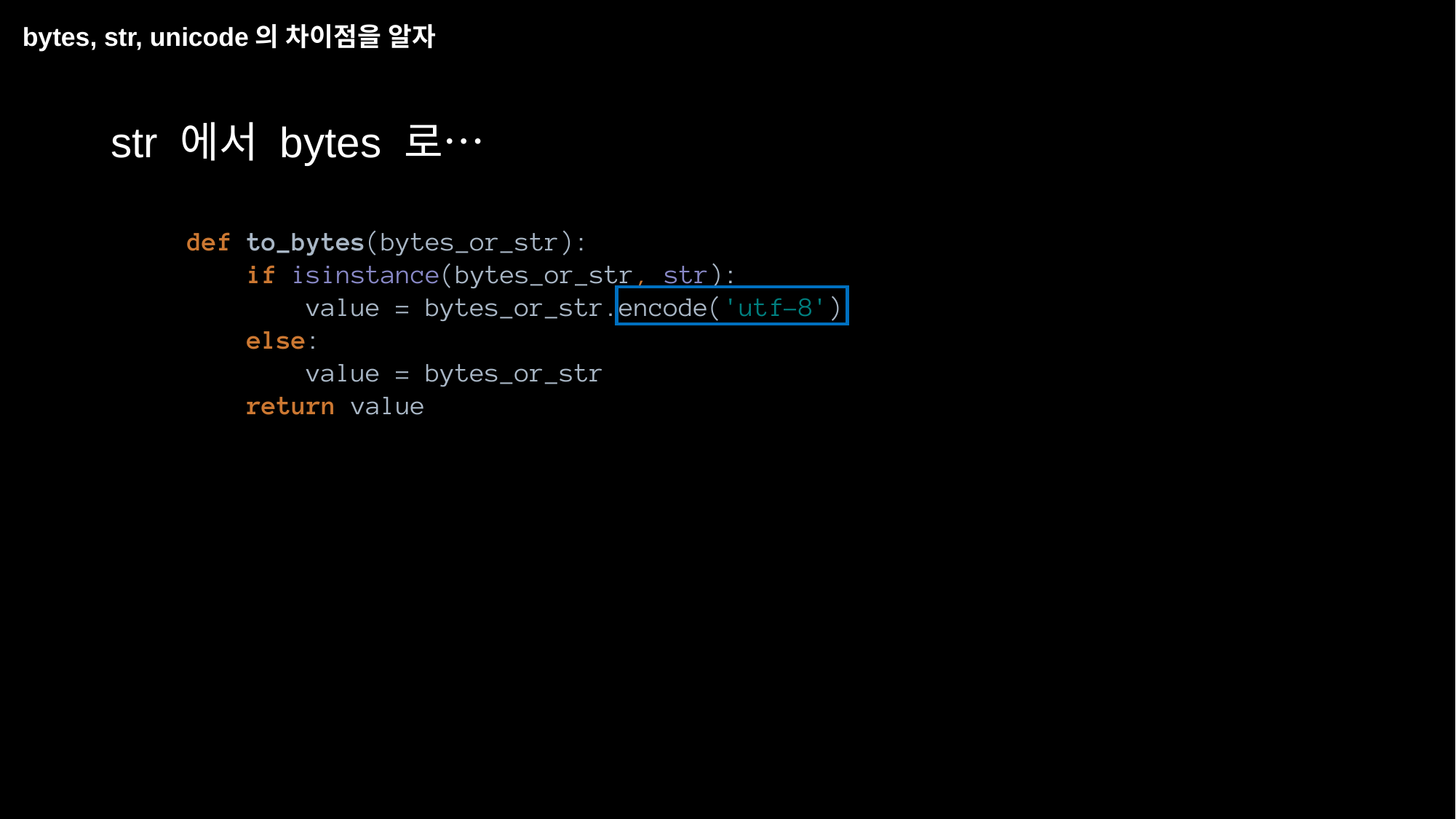

# bytes, str, unicode의 차이점을 알자
str 에서 bytes 로…
def to_bytes(bytes_or_str):
    if isinstance(bytes_or_str, str):
        value = bytes_or_str.encode('utf-8')
    else:
        value = bytes_or_str
    return value